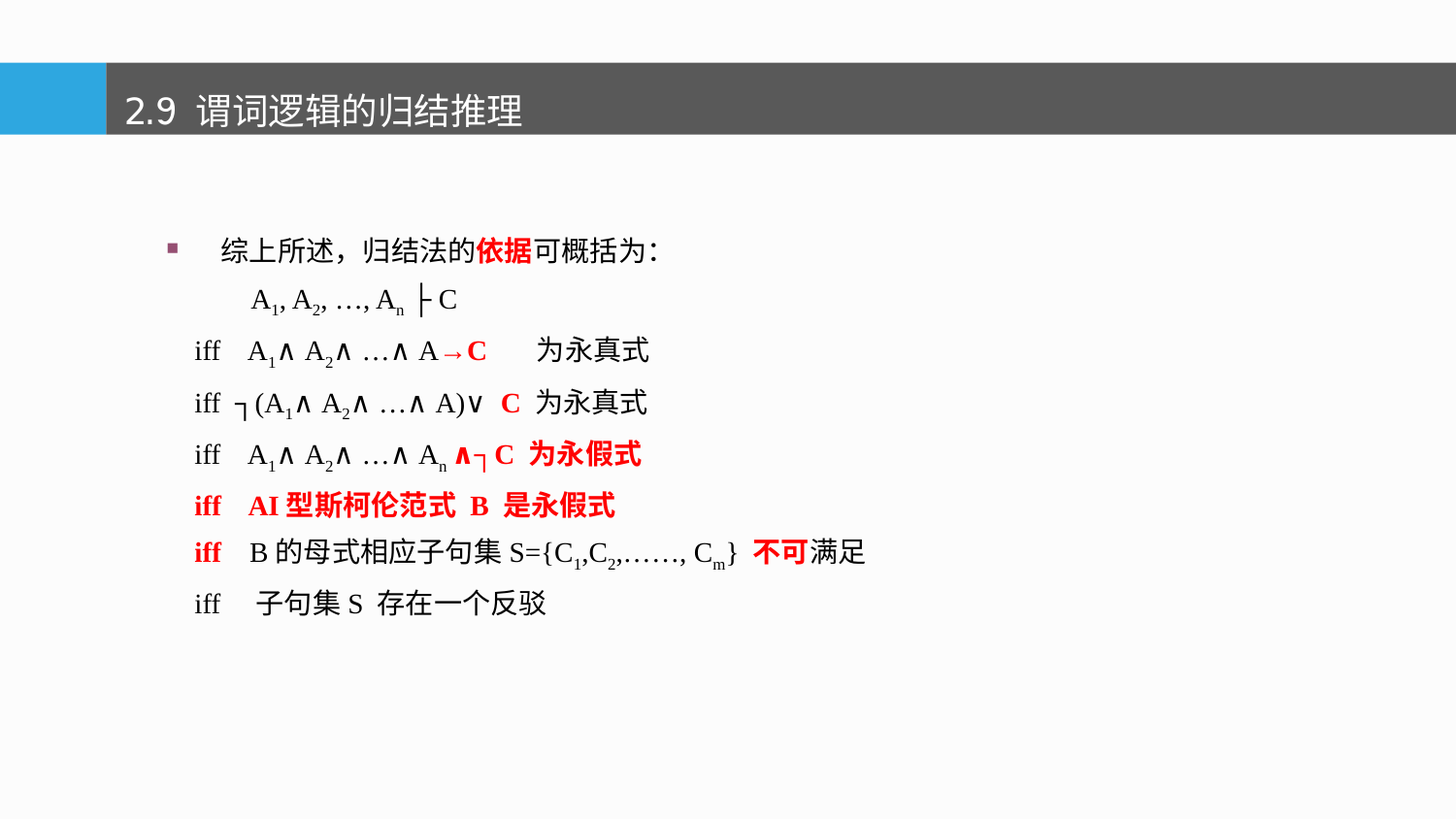

2.9 谓词逻辑的归结推理

综上所述，归结法的依据可概括为：
            A1, A2, …, An ├ C
    iff    A1∧A2∧…∧A→C      为永真式
    iff  ┐(A1∧A2∧…∧A)∨ C 为永真式
    iff    A1∧A2∧…∧An ∧┐C 为永假式
    iff    AI型斯柯伦范式 B 是永假式
    iff    B的母式相应子句集S={C1,C2,……, Cm} 不可满足
    iff    子句集S 存在一个反驳